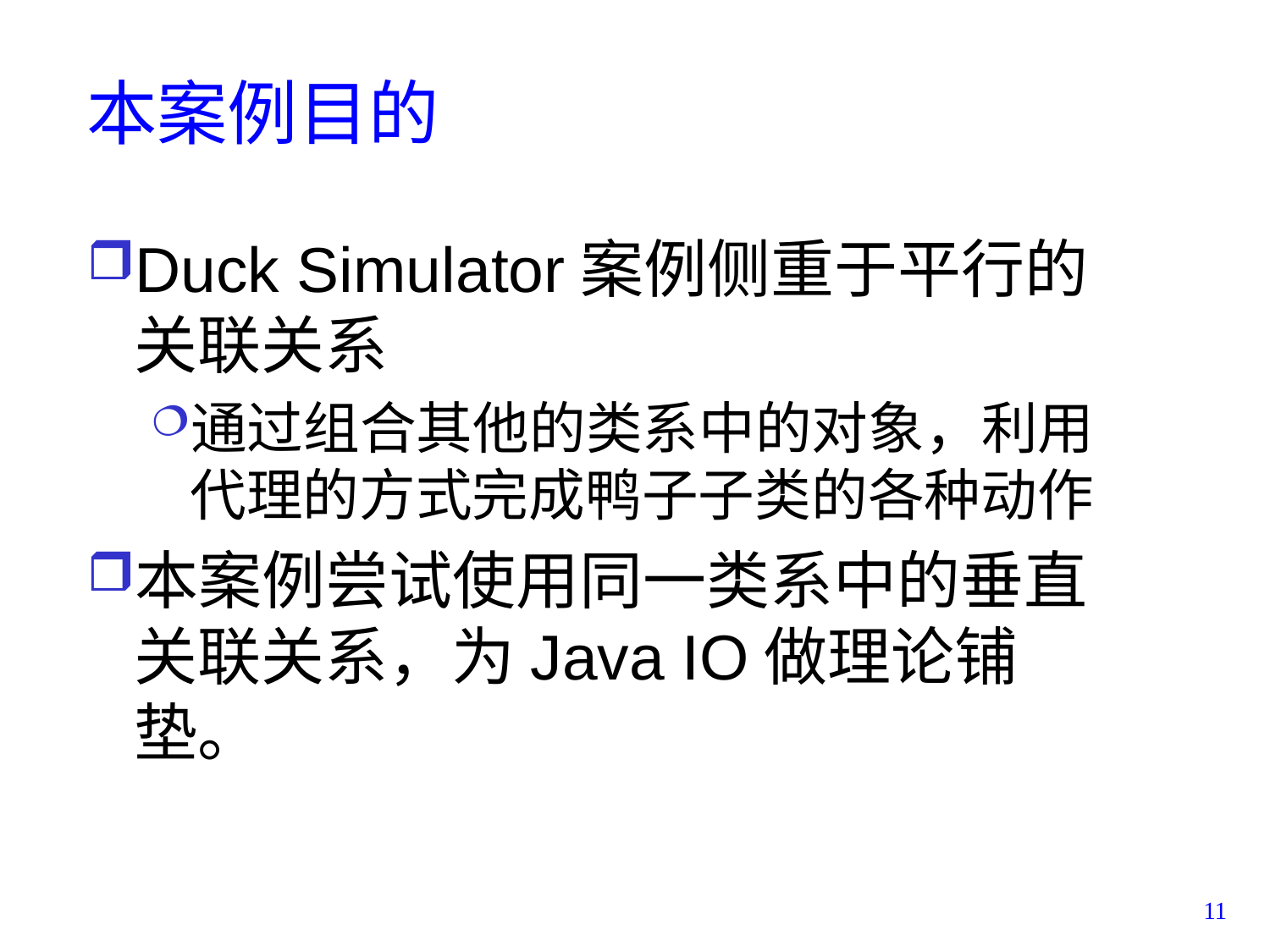

# 本案例目的
Duck Simulator案例侧重于平行的关联关系
通过组合其他的类系中的对象，利用代理的方式完成鸭子子类的各种动作
本案例尝试使用同一类系中的垂直关联关系，为Java IO做理论铺垫。

11